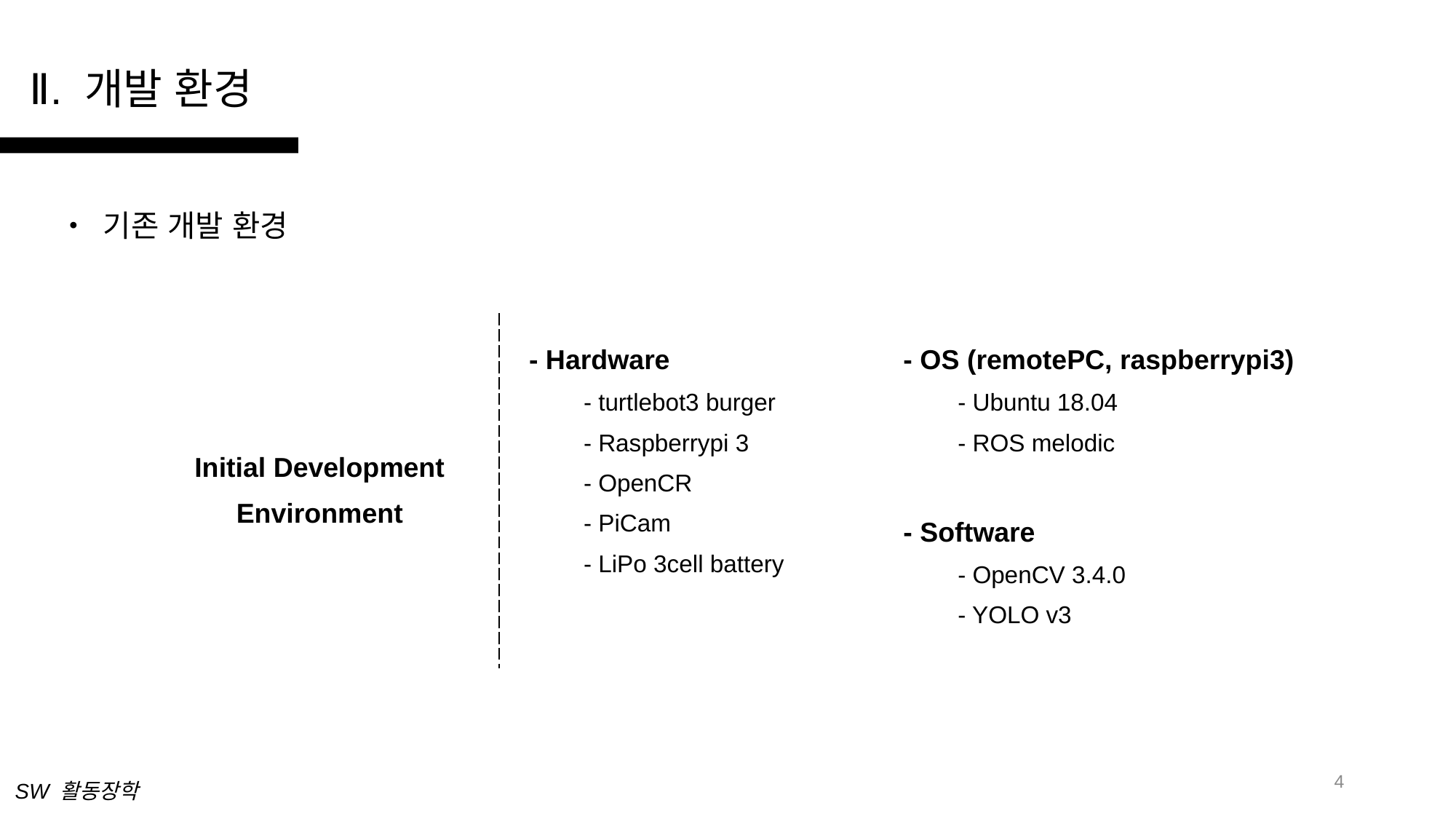

Ⅱ. 개발 환경

• 기존 개발 환경
| Initial Development Environment | - Hardware - turtlebot3 burger - Raspberrypi 3 - OpenCR - PiCam - LiPo 3cell battery | - OS (remotePC, raspberrypi3) - Ubuntu 18.04 - ROS melodic - Software - OpenCV 3.4.0 - YOLO v3 |
| --- | --- | --- |
4
SW 활동장학